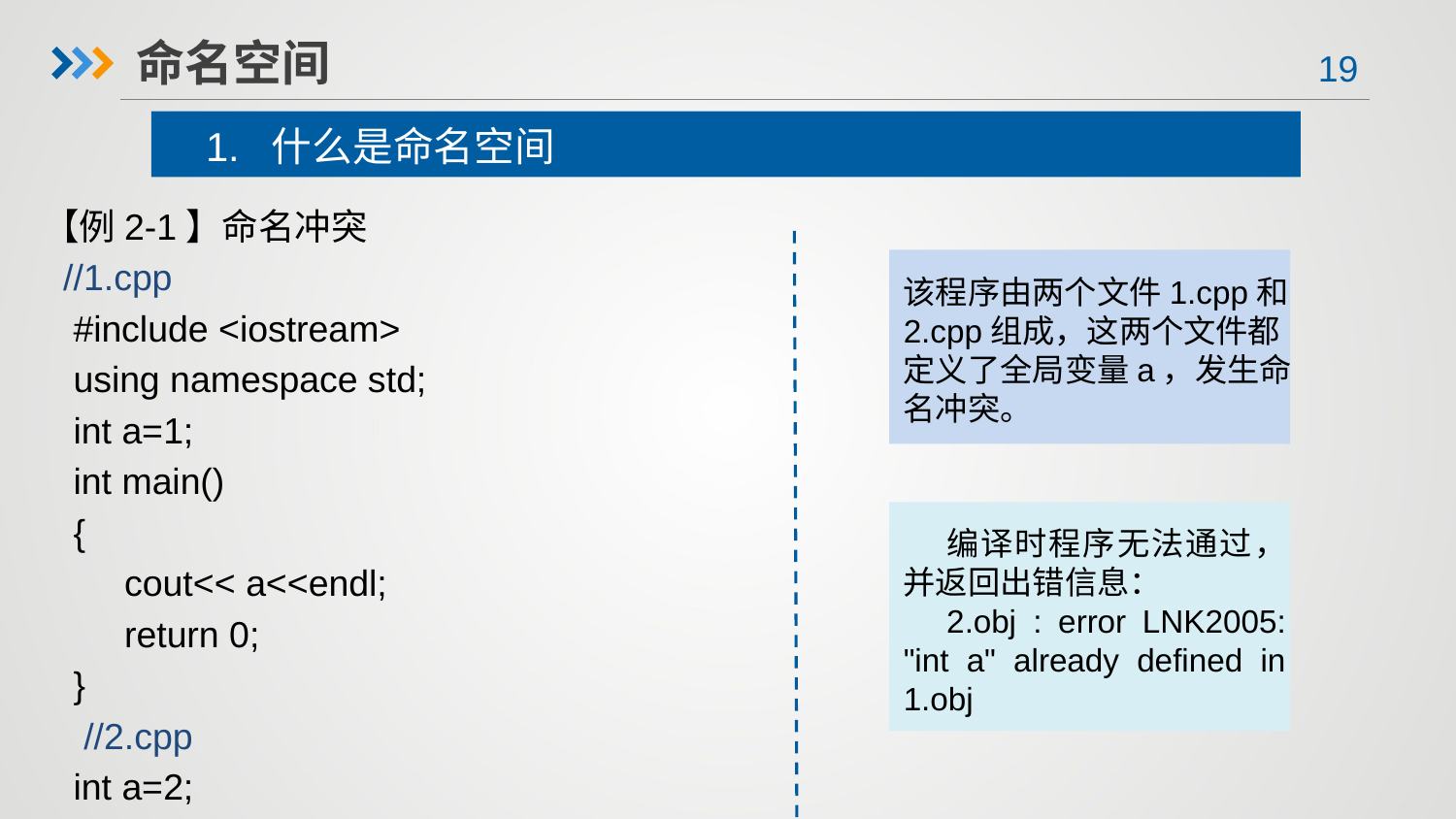

命名空间

1.  什么是命名空间
【例2-1】命名冲突
  //1.cpp
   #include <iostream>
   using namespace std;
   int a=1;
   int main()
   {
        cout<< a<<endl;
        return 0;
   }
    //2.cpp
   int a=2;

该程序由两个文件1.cpp和2.cpp组成，这两个文件都定义了全局变量a，发生命名冲突。

编译时程序无法通过，并返回出错信息：
2.obj : error LNK2005: "int a" already defined in 1.obj